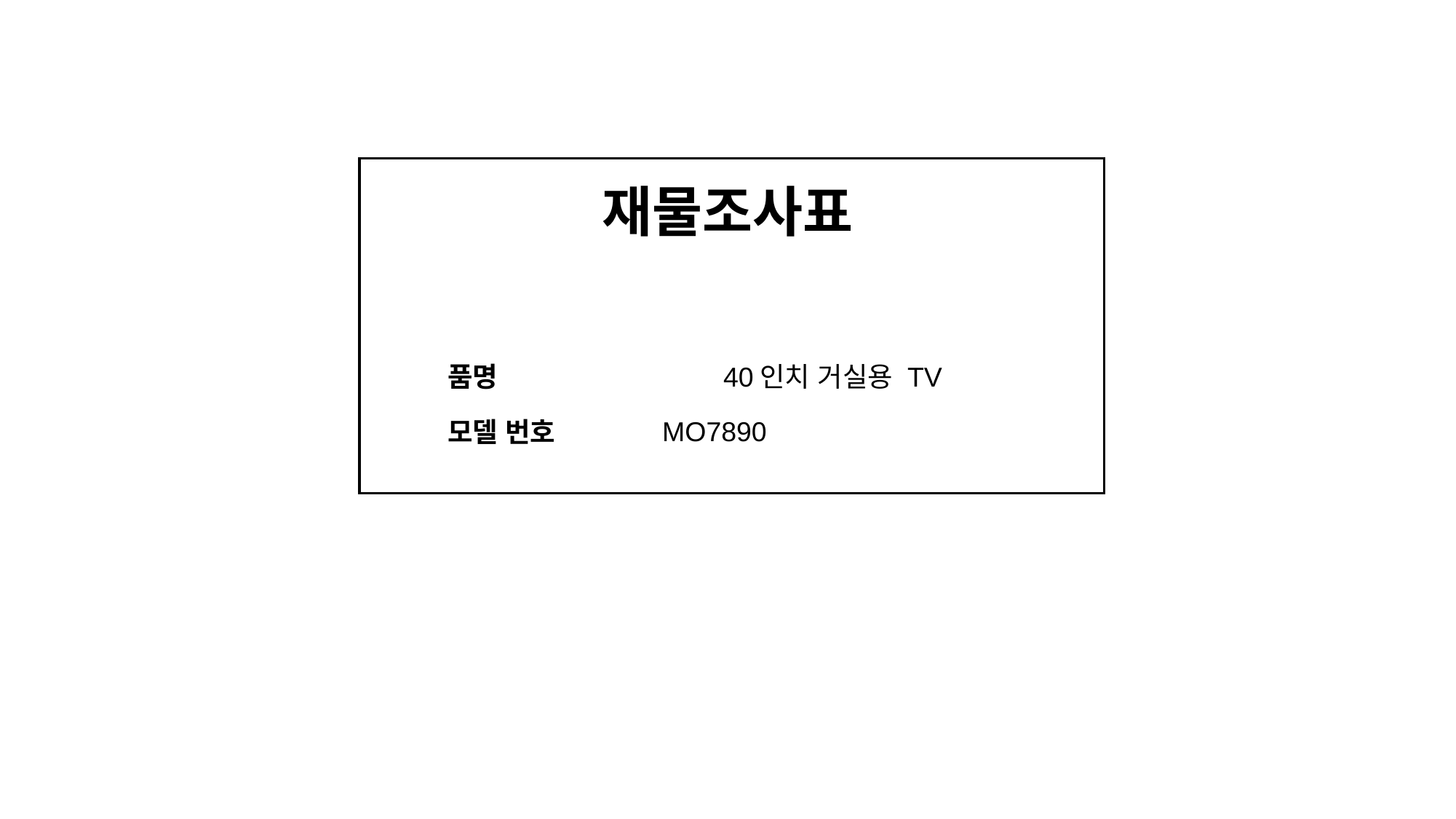

재물조사표
품명
40인치 거실용 TV
MO7890
모델 번호